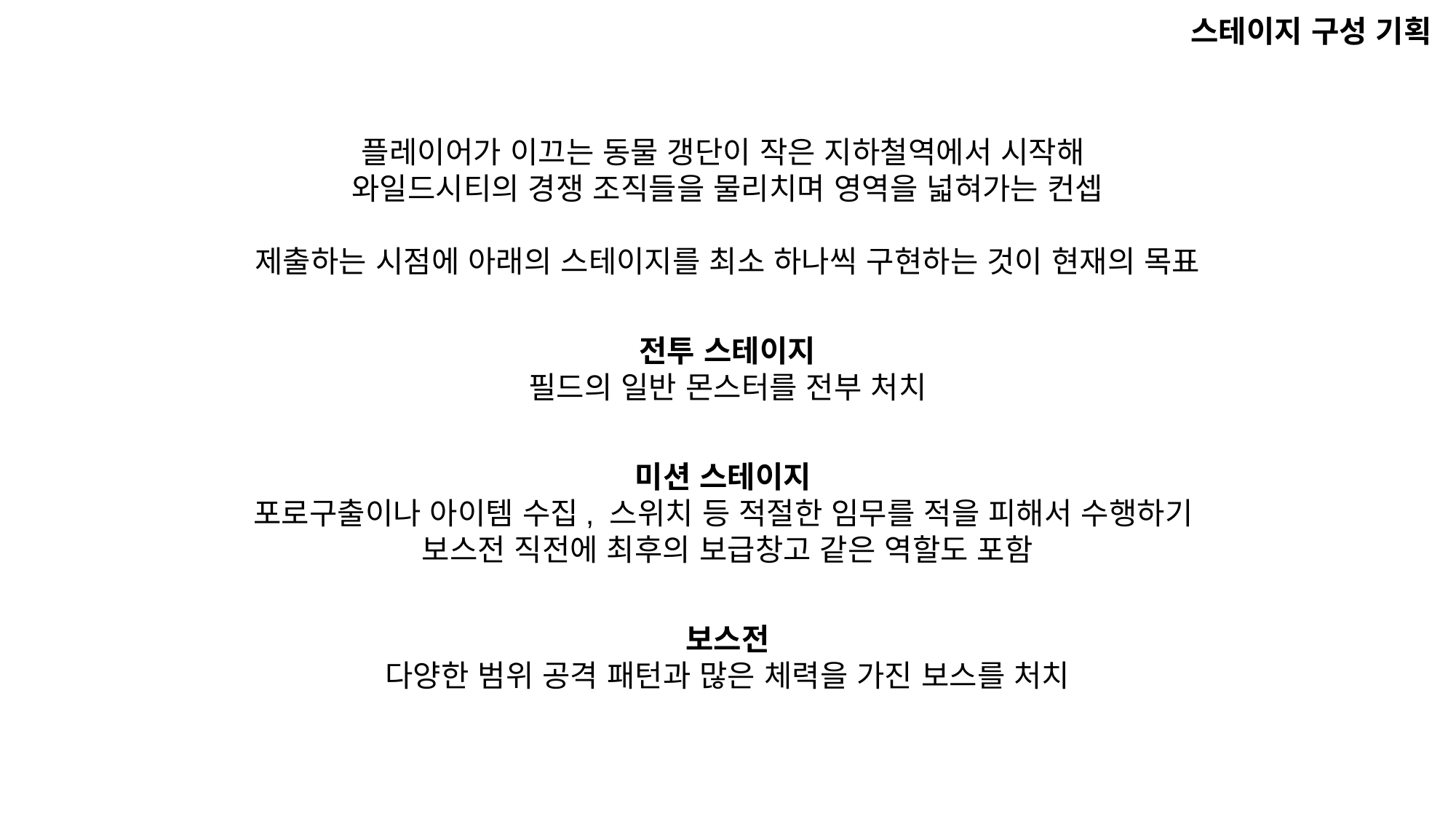

스테이지 구성 기획
플레이어가 이끄는 동물 갱단이 작은 지하철역에서 시작해
와일드시티의 경쟁 조직들을 물리치며 영역을 넓혀가는 컨셉

제출하는 시점에 아래의 스테이지를 최소 하나씩 구현하는 것이 현재의 목표
전투 스테이지
필드의 일반 몬스터를 전부 처치
미션 스테이지
포로구출이나 아이템 수집, 스위치 등 적절한 임무를 적을 피해서 수행하기
보스전 직전에 최후의 보급창고 같은 역할도 포함
보스전
다양한 범위 공격 패턴과 많은 체력을 가진 보스를 처치